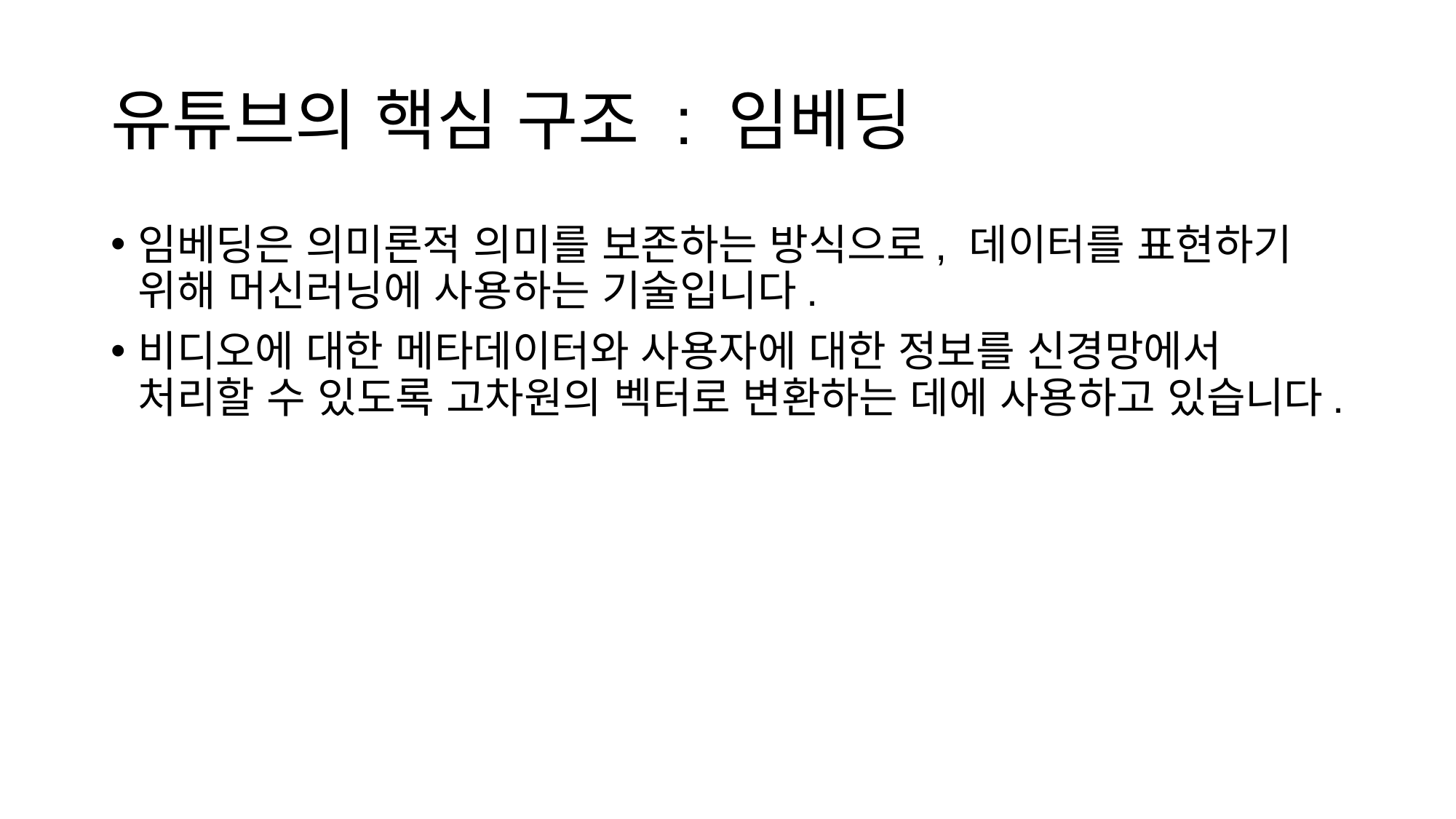

# 유튜브의 핵심 구조 : 임베딩
임베딩은 의미론적 의미를 보존하는 방식으로, 데이터를 표현하기 위해 머신러닝에 사용하는 기술입니다.
비디오에 대한 메타데이터와 사용자에 대한 정보를 신경망에서 처리할 수 있도록 고차원의 벡터로 변환하는 데에 사용하고 있습니다.